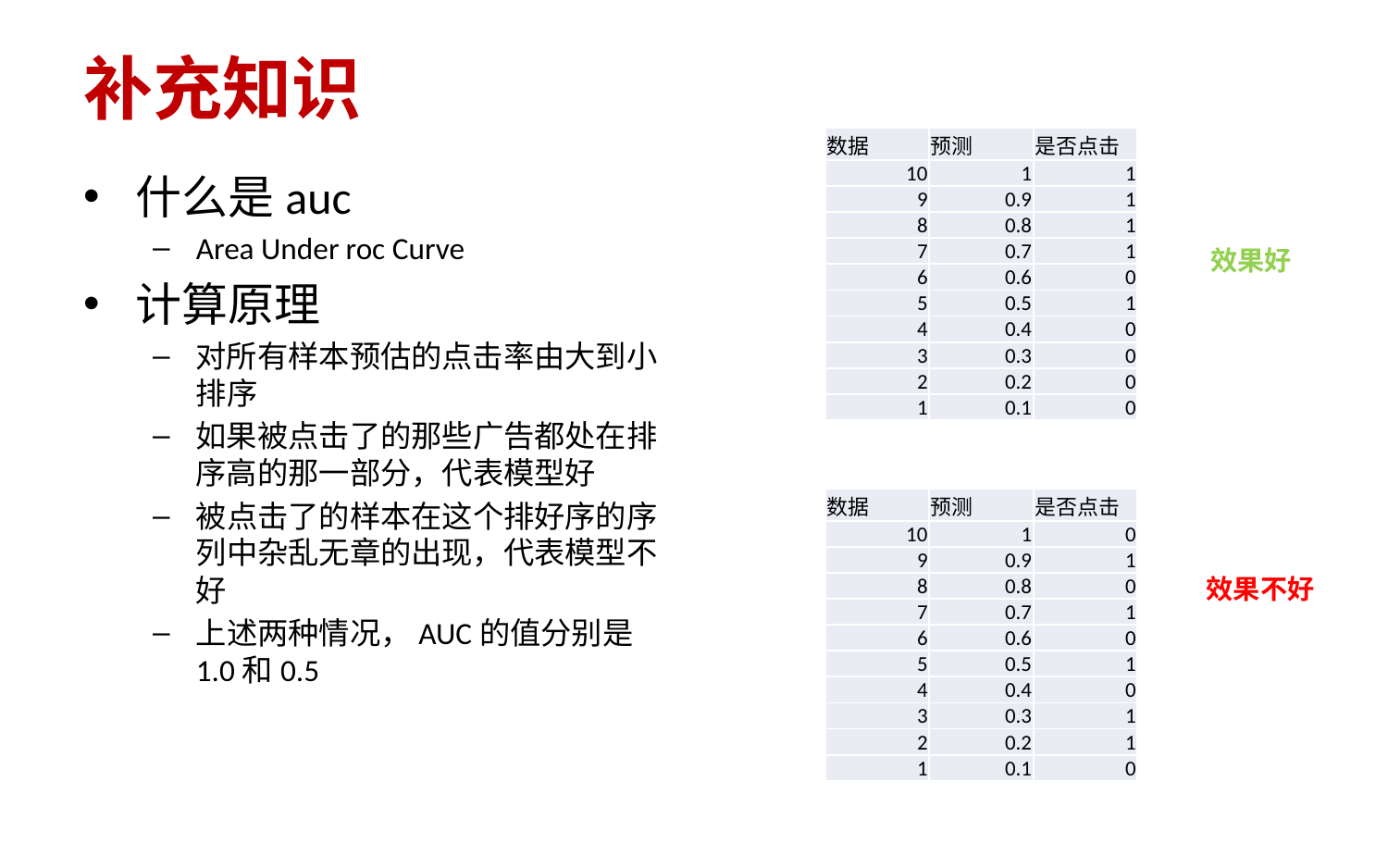

# 补充知识
| 数据 | 预测 | 是否点击 |
| --- | --- | --- |
| 10 | 1 | 1 |
| 9 | 0.9 | 1 |
| 8 | 0.8 | 1 |
| 7 | 0.7 | 1 |
| 6 | 0.6 | 0 |
| 5 | 0.5 | 1 |
| 4 | 0.4 | 0 |
| 3 | 0.3 | 0 |
| 2 | 0.2 | 0 |
| 1 | 0.1 | 0 |
什么是auc
Area Under roc Curve
计算原理
对所有样本预估的点击率由大到小排序
如果被点击了的那些广告都处在排序高的那一部分，代表模型好
被点击了的样本在这个排好序的序列中杂乱无章的出现，代表模型不好
上述两种情况，AUC的值分别是1.0和0.5

效果好
| 数据 | 预测 | 是否点击 |
| --- | --- | --- |
| 10 | 1 | 0 |
| 9 | 0.9 | 1 |
| 8 | 0.8 | 0 |
| 7 | 0.7 | 1 |
| 6 | 0.6 | 0 |
| 5 | 0.5 | 1 |
| 4 | 0.4 | 0 |
| 3 | 0.3 | 1 |
| 2 | 0.2 | 1 |
| 1 | 0.1 | 0 |
效果不好